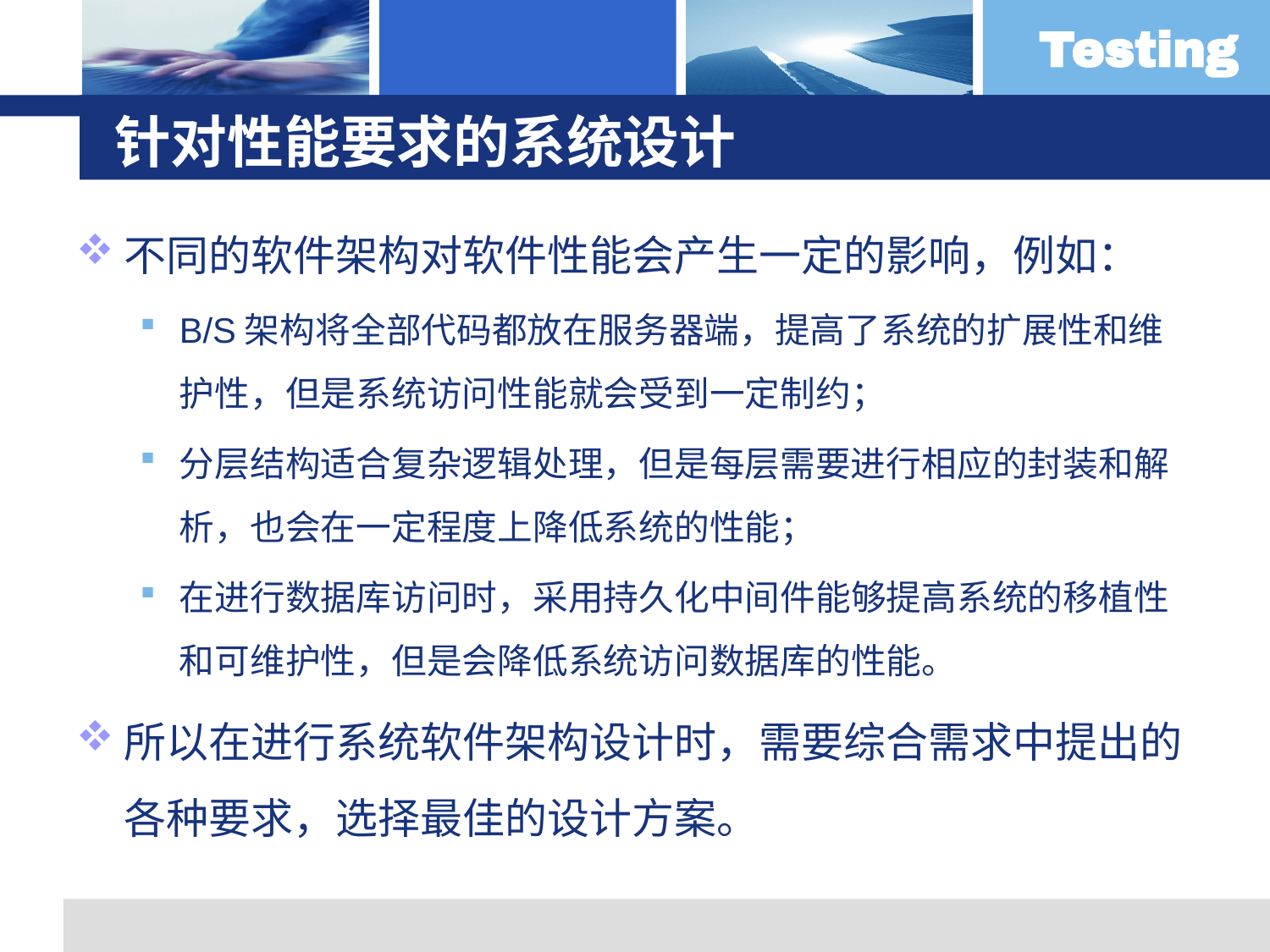

# 针对性能要求的系统设计
不同的软件架构对软件性能会产生一定的影响，例如：
B/S架构将全部代码都放在服务器端，提高了系统的扩展性和维护性，但是系统访问性能就会受到一定制约；
分层结构适合复杂逻辑处理，但是每层需要进行相应的封装和解析，也会在一定程度上降低系统的性能；
在进行数据库访问时，采用持久化中间件能够提高系统的移植性和可维护性，但是会降低系统访问数据库的性能。
所以在进行系统软件架构设计时，需要综合需求中提出的各种要求，选择最佳的设计方案。